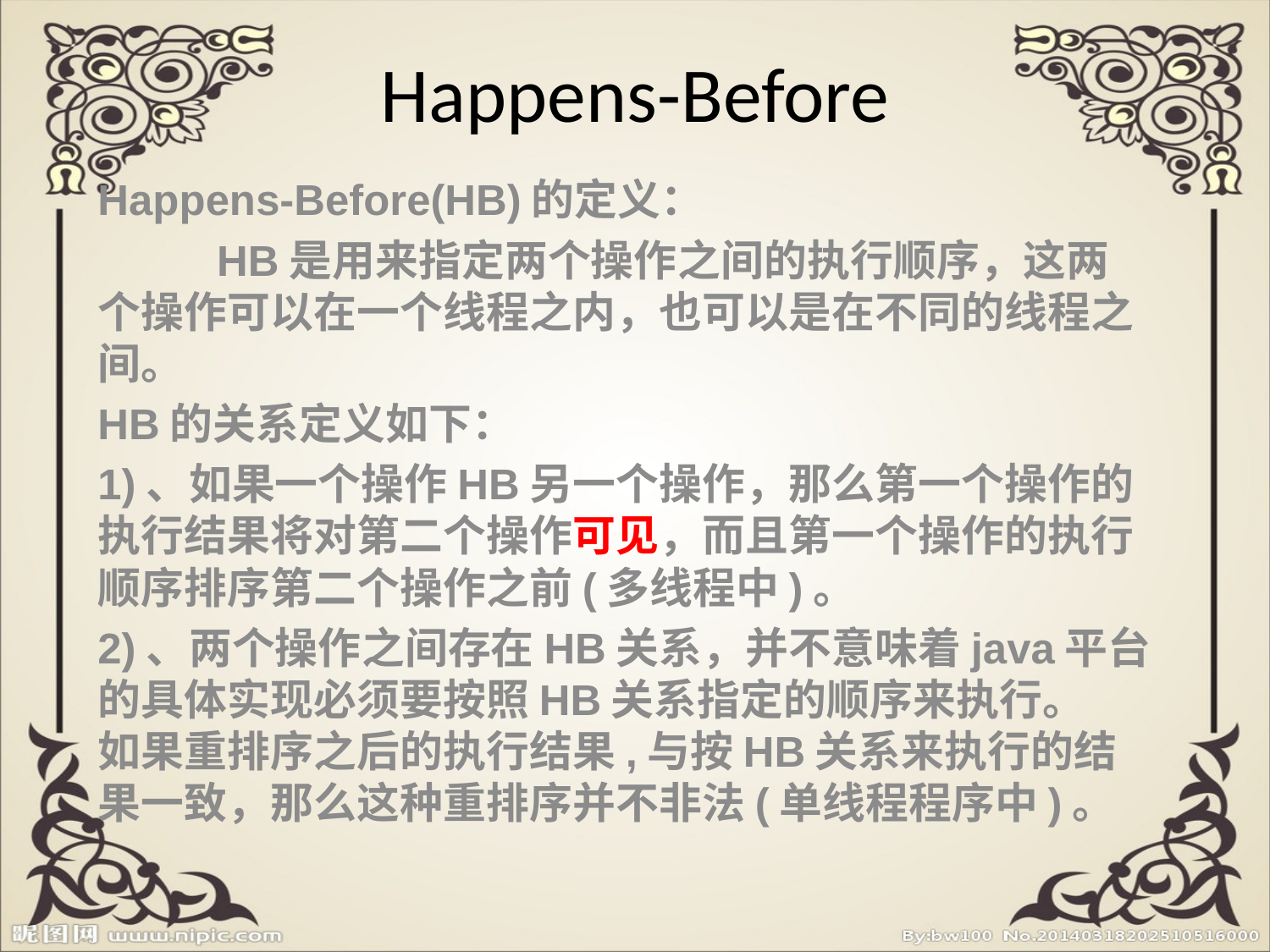

# Happens-Before
Happens-Before(HB)的定义：
	HB是用来指定两个操作之间的执行顺序，这两个操作可以在一个线程之内，也可以是在不同的线程之间。
HB的关系定义如下：
1)、如果一个操作HB另一个操作，那么第一个操作的执行结果将对第二个操作可见，而且第一个操作的执行顺序排序第二个操作之前(多线程中)。
2)、两个操作之间存在HB关系，并不意味着java平台的具体实现必须要按照HB关系指定的顺序来执行。
如果重排序之后的执行结果,与按HB关系来执行的结果一致，那么这种重排序并不非法(单线程程序中)。